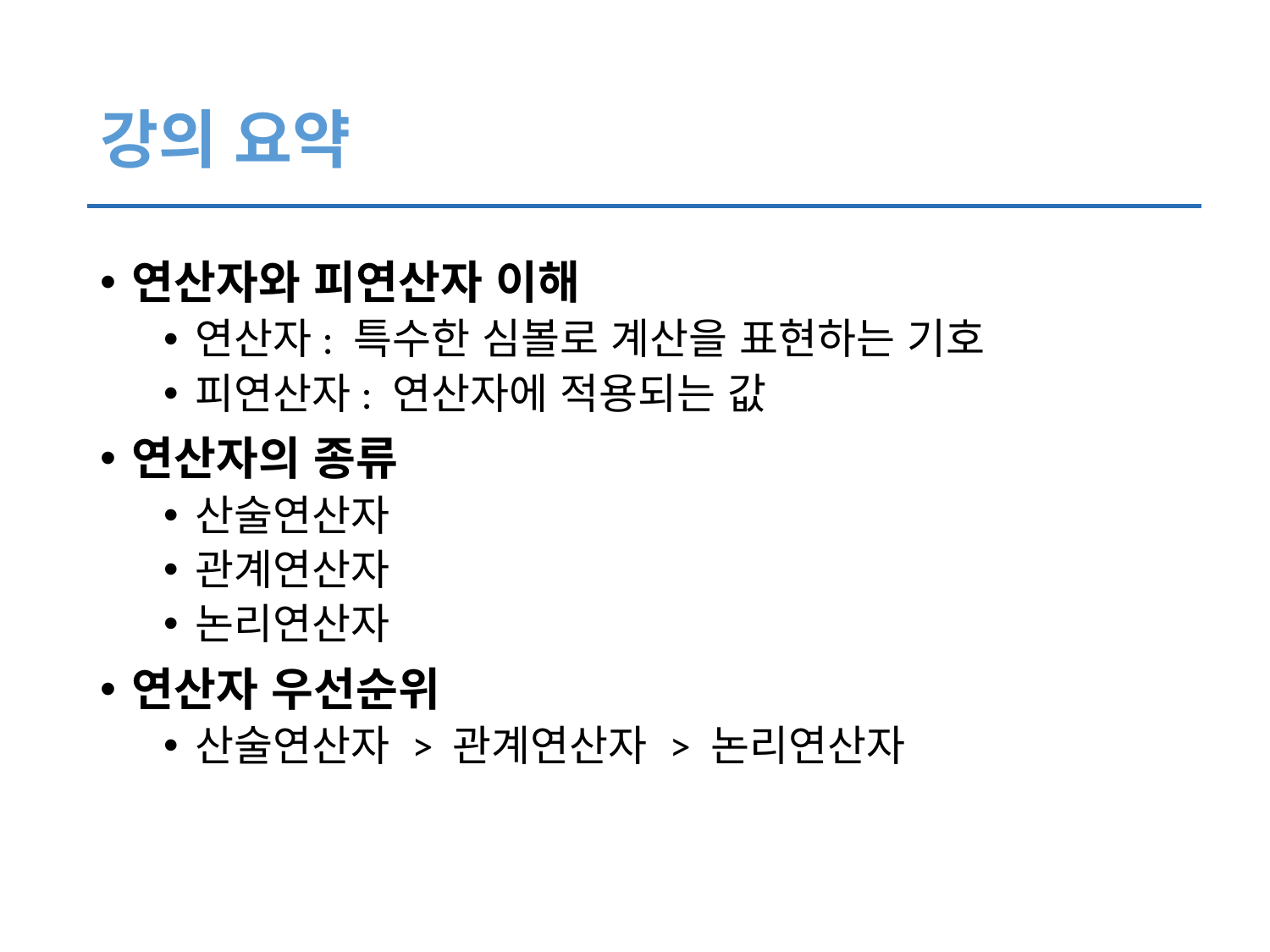

# 강의 요약
연산자와 피연산자 이해
연산자: 특수한 심볼로 계산을 표현하는 기호
피연산자: 연산자에 적용되는 값
연산자의 종류
산술연산자
관계연산자
논리연산자
연산자 우선순위
산술연산자 > 관계연산자 > 논리연산자